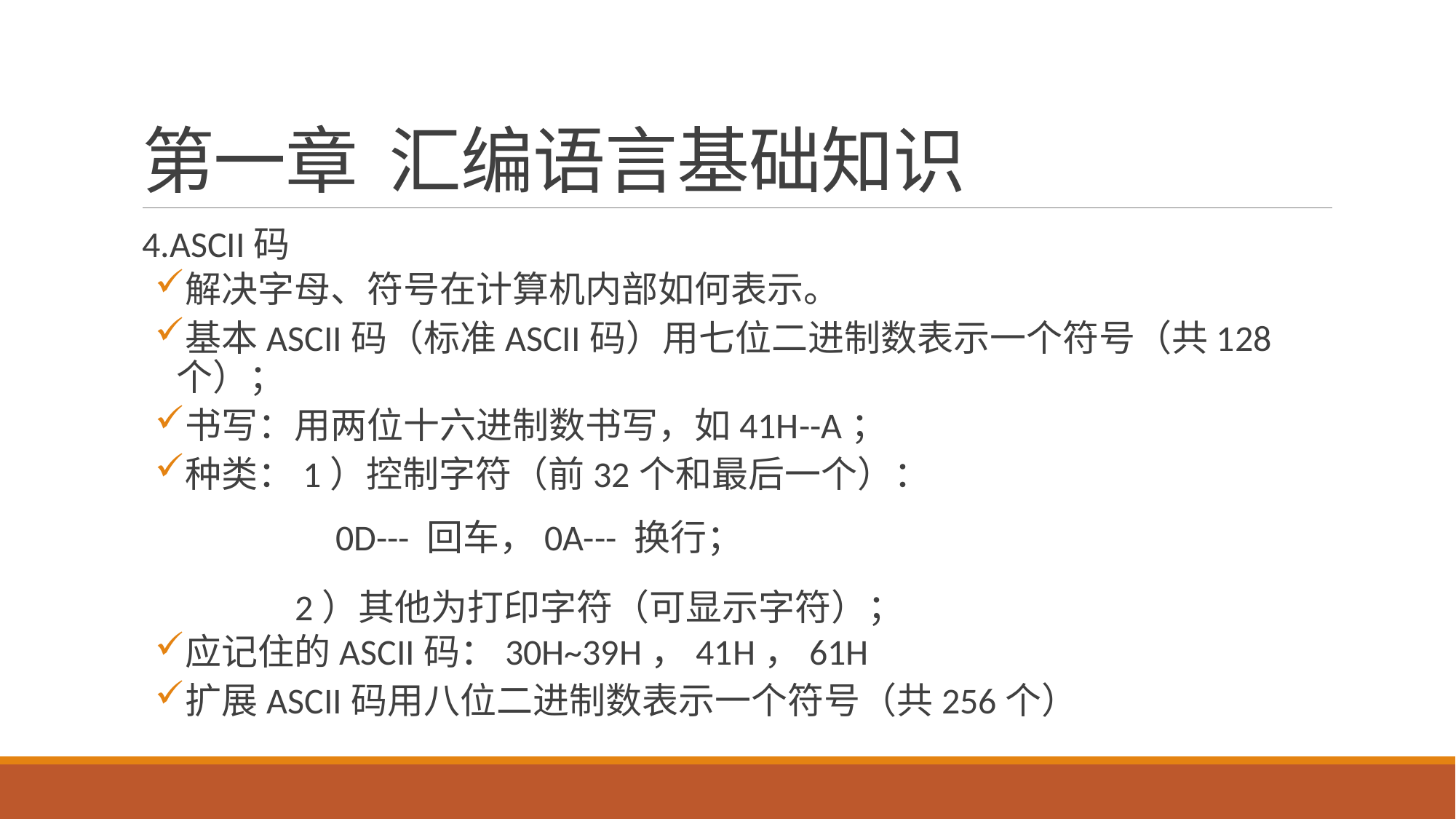

# 第一章  汇编语言基础知识
4.ASCII码
解决字母、符号在计算机内部如何表示。
基本ASCII码（标准ASCII码）用七位二进制数表示一个符号（共128个）；
书写：用两位十六进制数书写，如41H--A；
种类：1）控制字符（前32个和最后一个）：
                         0D--- 回车，0A--- 换行；
                    2）其他为打印字符（可显示字符）；
应记住的ASCII码：30H~39H，41H，61H
扩展ASCII码用八位二进制数表示一个符号（共256个）